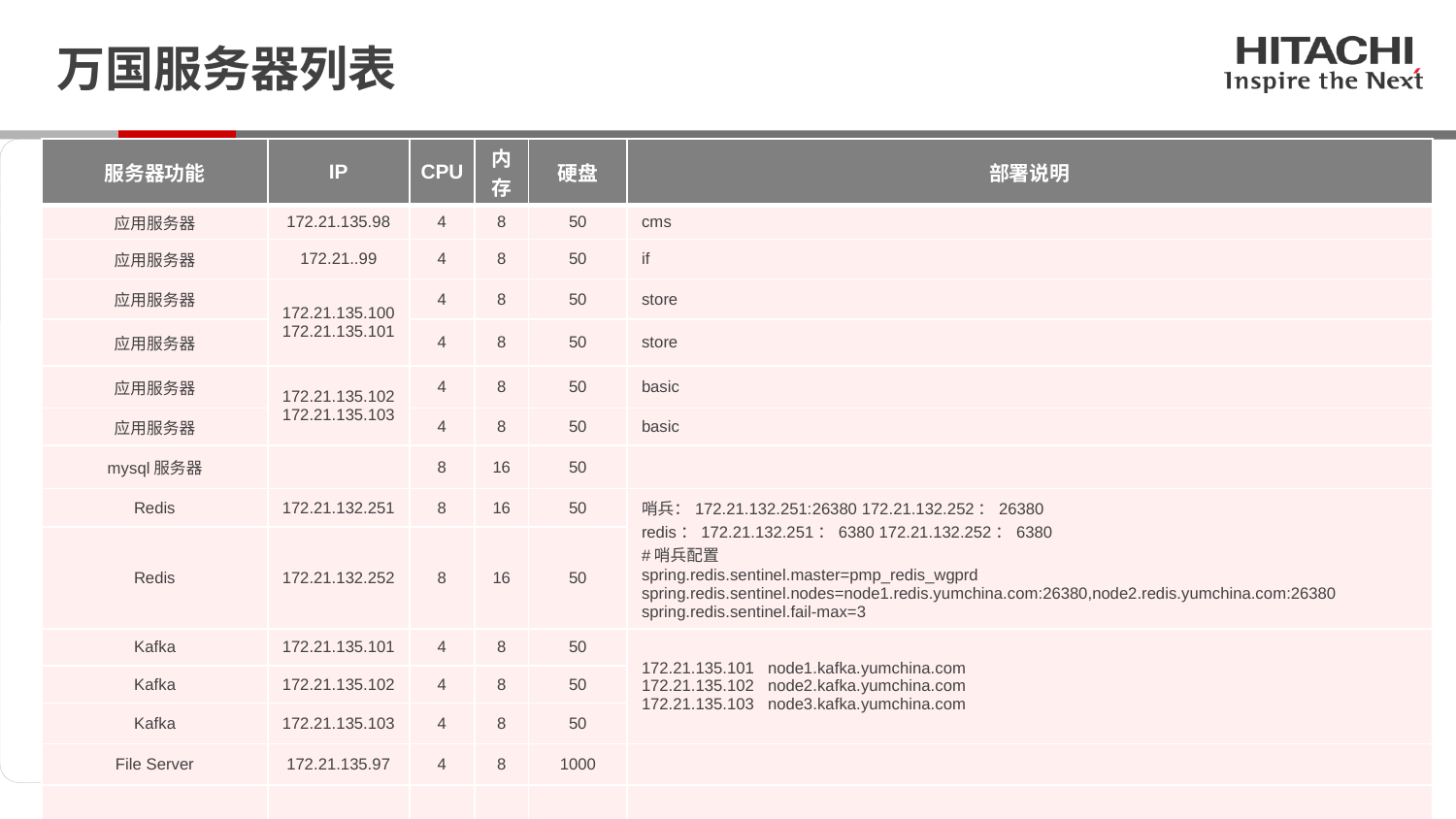

# 万国服务器列表

| 服务器功能 | IP | CPU | 内存 | 硬盘 | 部署说明 |
| --- | --- | --- | --- | --- | --- |
| 应用服务器 | 172.21.135.98 | 4 | 8 | 50 | cms |
| 应用服务器 | 172.21..99 | 4 | 8 | 50 | if |
| 应用服务器 | 172.21.135.100 172.21.135.101 | 4 | 8 | 50 | store |
| 应用服务器 |  | 4 | 8 | 50 | store |
| 应用服务器 | 172.21.135.102 172.21.135.103 | 4 | 8 | 50 | basic |
| 应用服务器 |  | 4 | 8 | 50 | basic |
| mysql服务器 |  | 8 | 16 | 50 |  |
| Redis | 172.21.132.251 | 8 | 16 | 50 | 哨兵：172.21.132.251:26380 172.21.132.252：26380 redis：172.21.132.251：6380 172.21.132.252：6380 #哨兵配置 spring.redis.sentinel.master=pmp\_redis\_wgprd spring.redis.sentinel.nodes=node1.redis.yumchina.com:26380,node2.redis.yumchina.com:26380 spring.redis.sentinel.fail-max=3 |
| Redis | 172.21.132.252 | 8 | 16 | 50 |  |
| Kafka | 172.21.135.101 | 4 | 8 | 50 | 172.21.135.101 node1.kafka.yumchina.com 172.21.135.102 node2.kafka.yumchina.com 172.21.135.103 node3.kafka.yumchina.com |
| Kafka | 172.21.135.102 | 4 | 8 | 50 |  |
| Kafka | 172.21.135.103 | 4 | 8 | 50 |  |
| File Server | 172.21.135.97 | 4 | 8 | 1000 |  |
|  |  |  |  |  |  |
|  |  |  |  |  |  |